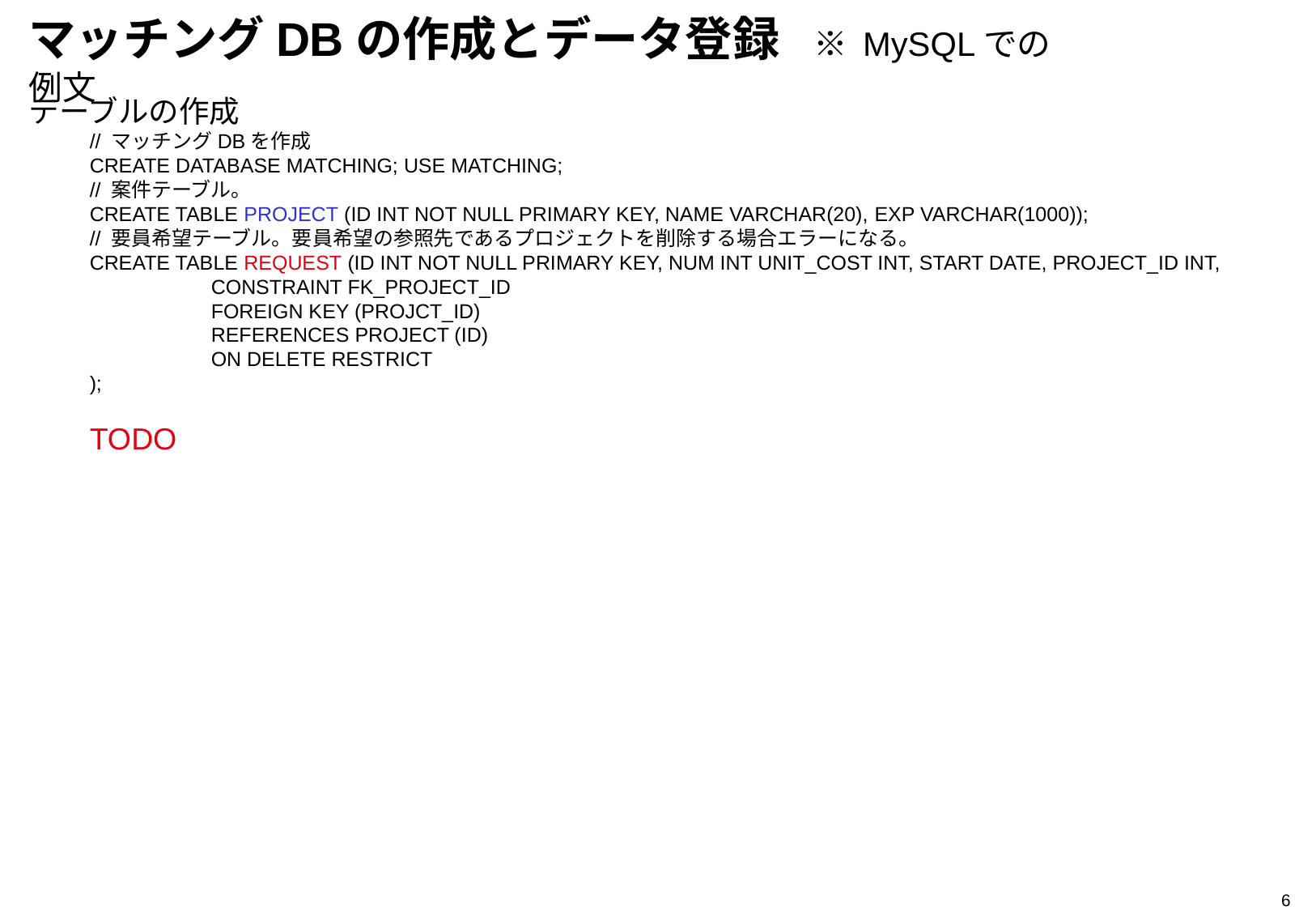

マッチングDBの作成とデータ登録　※ MySQLでの例文
テーブルの作成
// マッチングDBを作成
CREATE DATABASE MATCHING; USE MATCHING;
// 案件テーブル。
CREATE TABLE PROJECT (ID INT NOT NULL PRIMARY KEY, NAME VARCHAR(20), EXP VARCHAR(1000));
// 要員希望テーブル。要員希望の参照先であるプロジェクトを削除する場合エラーになる。
CREATE TABLE REQUEST (ID INT NOT NULL PRIMARY KEY, NUM INT UNIT_COST INT, START DATE, PROJECT_ID INT,
	CONSTRAINT FK_PROJECT_ID
	FOREIGN KEY (PROJCT_ID)
	REFERENCES PROJECT (ID)
	ON DELETE RESTRICT
);

TODO